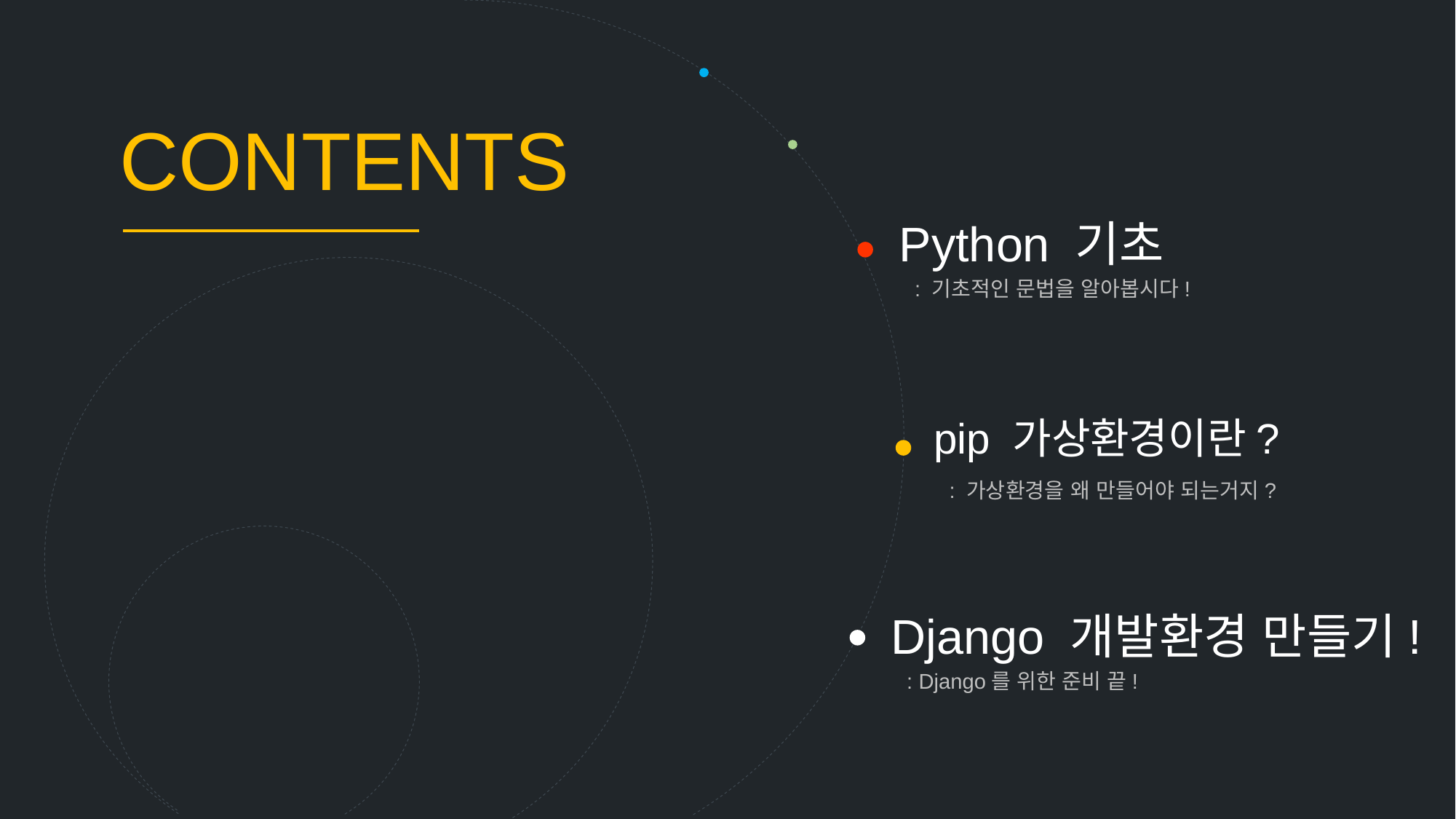

CONTENTS

Python 기초

: 기초적인 문법을 알아봅시다!
pip 가상환경이란?

: 가상환경을 왜 만들어야 되는거지?

Django 개발환경 만들기!

: Django를 위한 준비 끝!